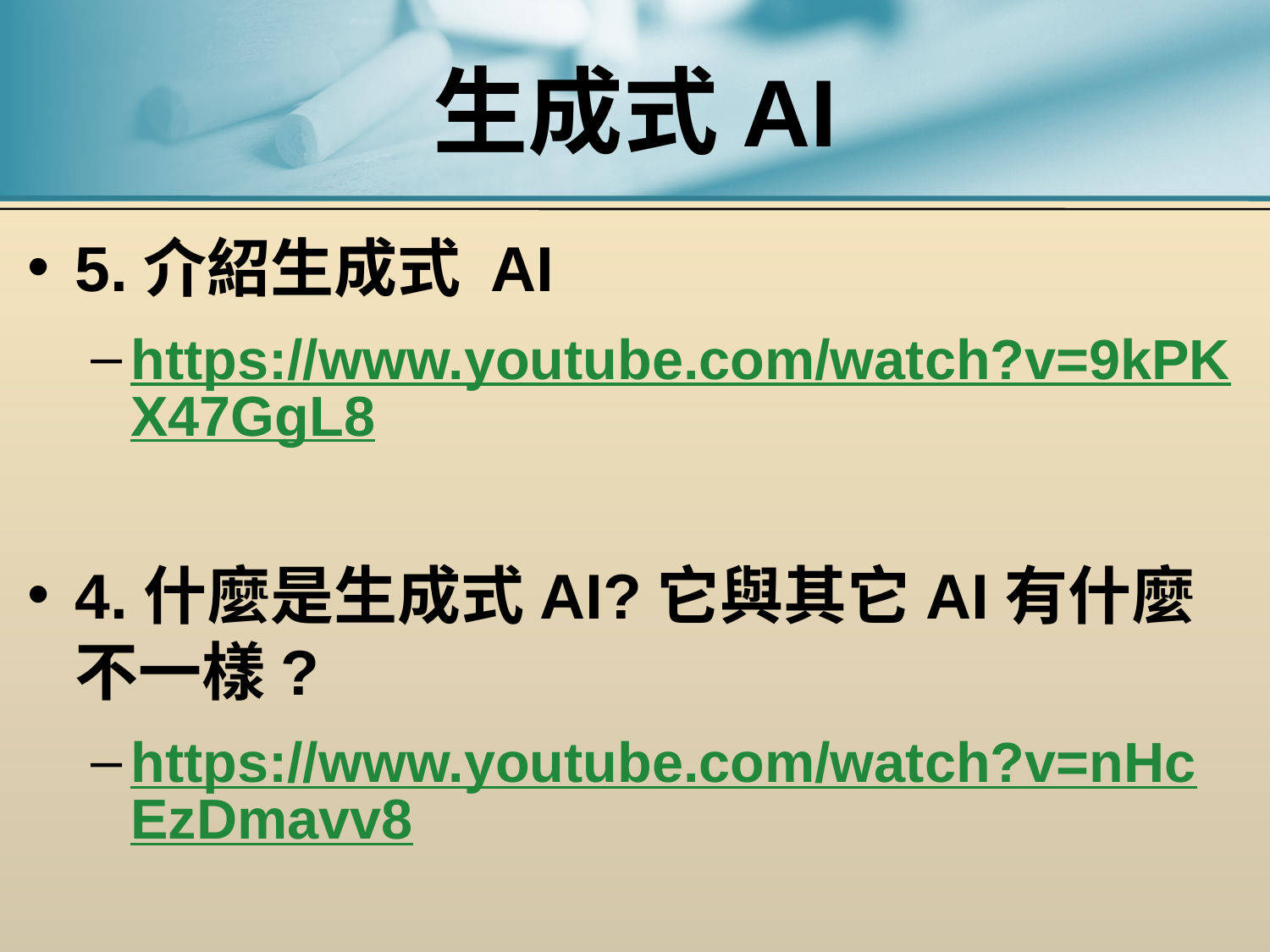

# 生成式AI
5.介紹生成式 AI
https://www.youtube.com/watch?v=9kPKX47GgL8

4.什麼是生成式AI?它與其它AI有什麼不一樣?
https://www.youtube.com/watch?v=nHcEzDmavv8